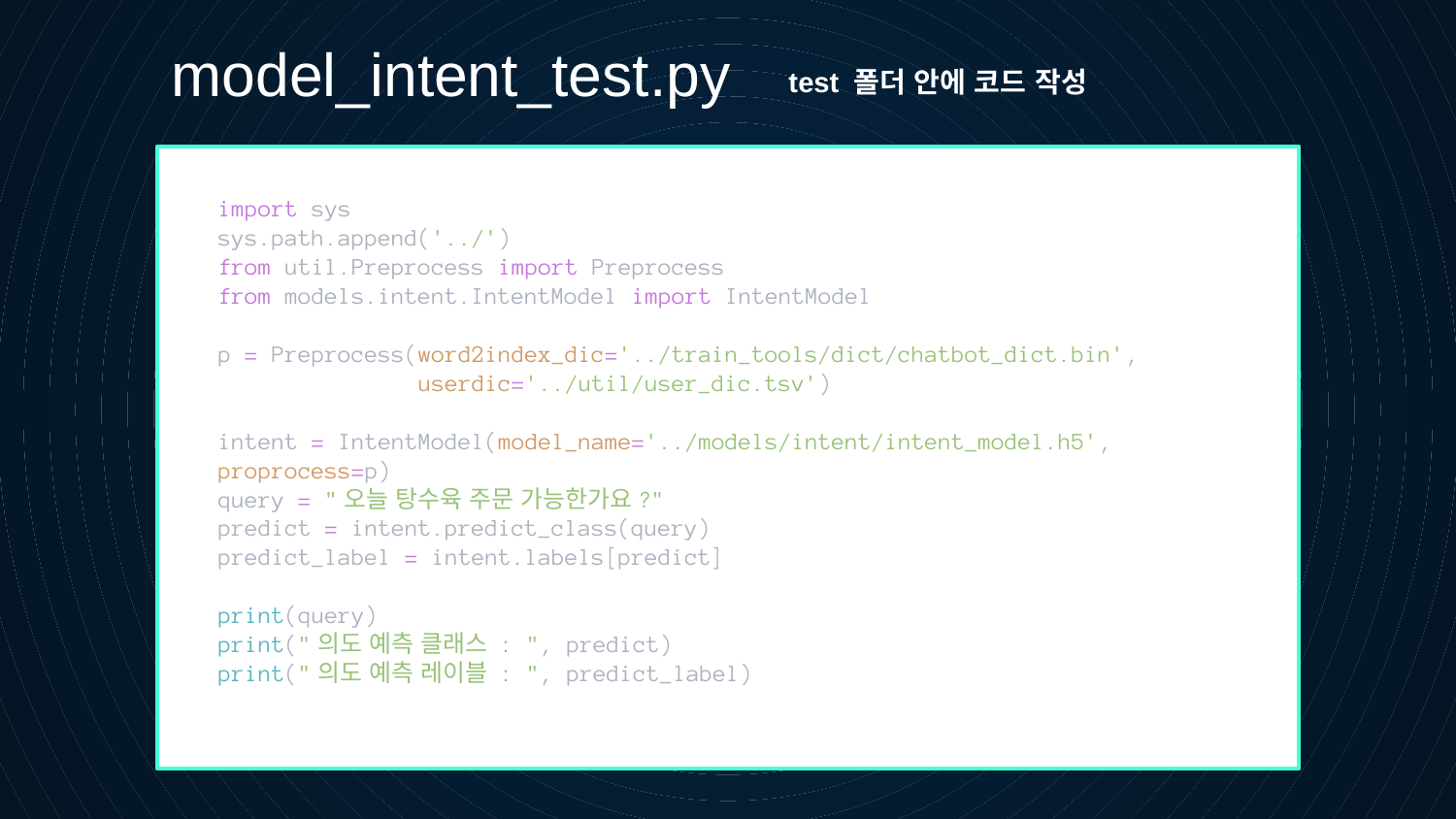

model_intent_test.py
test 폴더 안에 코드 작성

import sys
sys.path.append('../')
from util.Preprocess import Preprocess
from models.intent.IntentModel import IntentModel
p = Preprocess(word2index_dic='../train_tools/dict/chatbot_dict.bin',
               userdic='../util/user_dic.tsv')
intent = IntentModel(model_name='../models/intent/intent_model.h5', proprocess=p)
query = "오늘 탕수육 주문 가능한가요?"
predict = intent.predict_class(query)
predict_label = intent.labels[predict]
print(query)
print("의도 예측 클래스 : ", predict)
print("의도 예측 레이블 : ", predict_label)